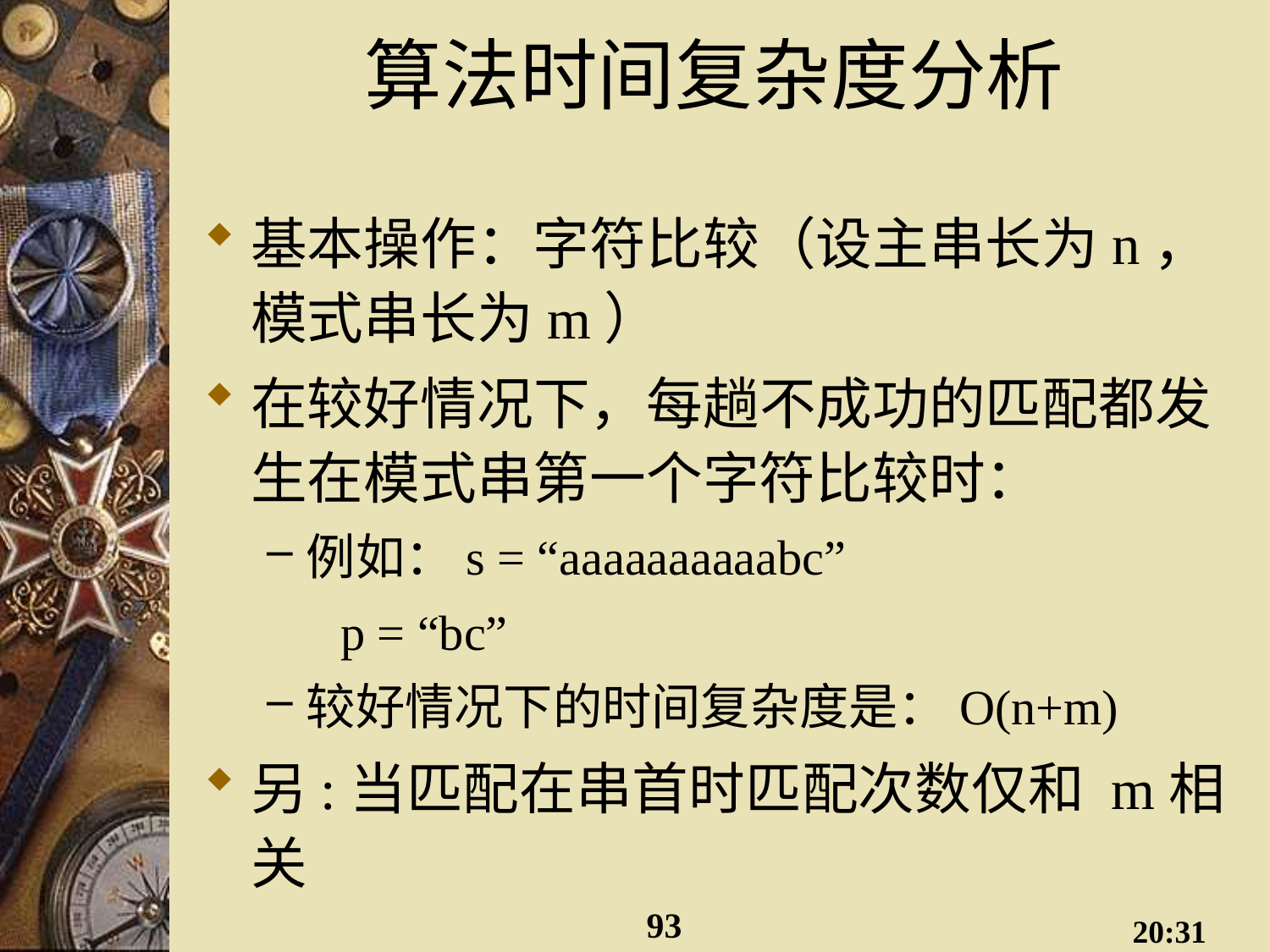

# 算法时间复杂度分析
基本操作：字符比较（设主串长为n，模式串长为m）
在较好情况下，每趟不成功的匹配都发生在模式串第一个字符比较时：
例如：s = “aaaaaaaaaabc”
      p = “bc”
较好情况下的时间复杂度是：O(n+m)
另:当匹配在串首时匹配次数仅和 m相关